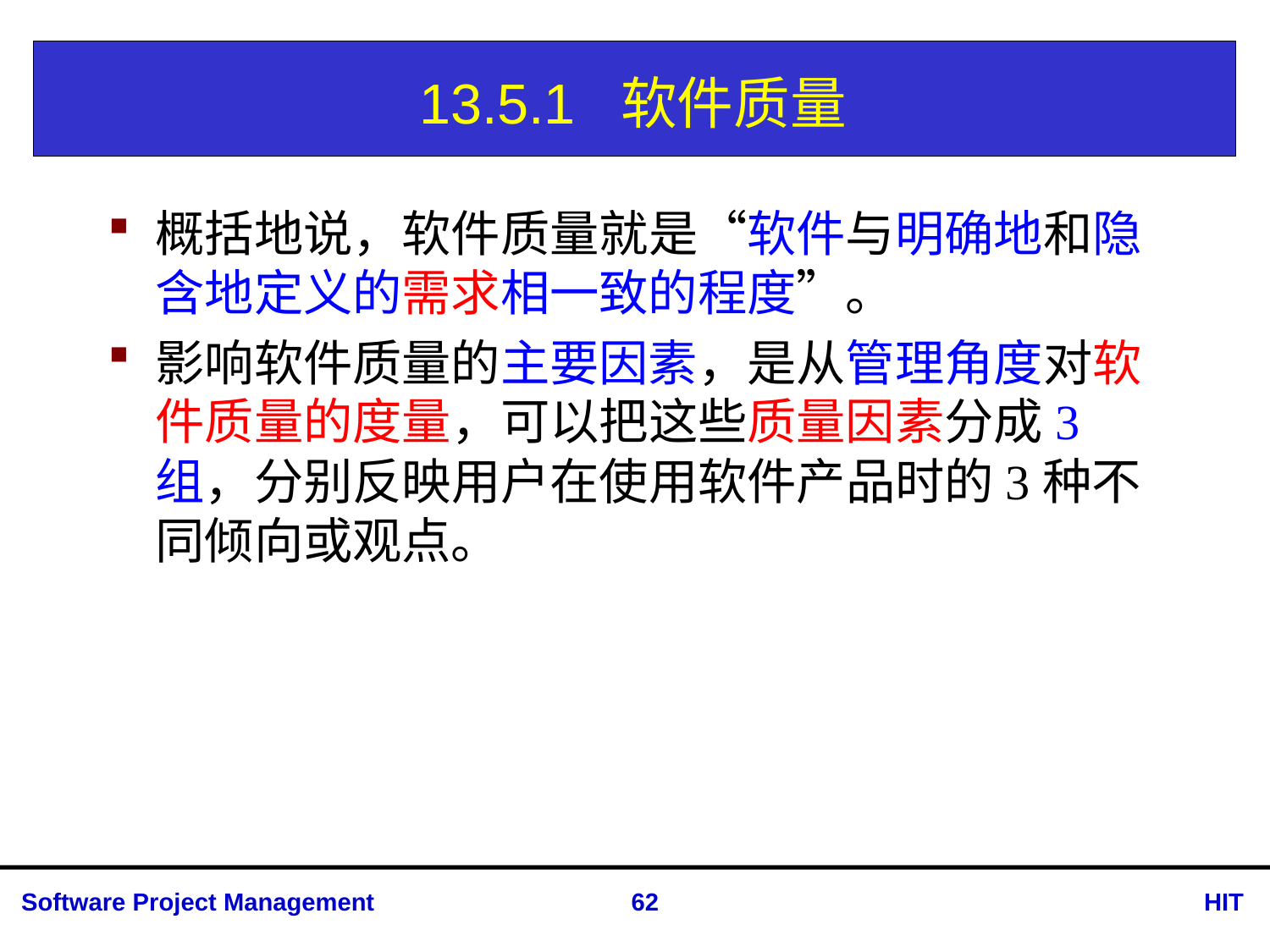

# 13.5.1  软件质量
概括地说，软件质量就是“软件与明确地和隐含地定义的需求相一致的程度”。
影响软件质量的主要因素，是从管理角度对软件质量的度量，可以把这些质量因素分成3组，分别反映用户在使用软件产品时的3种不同倾向或观点。